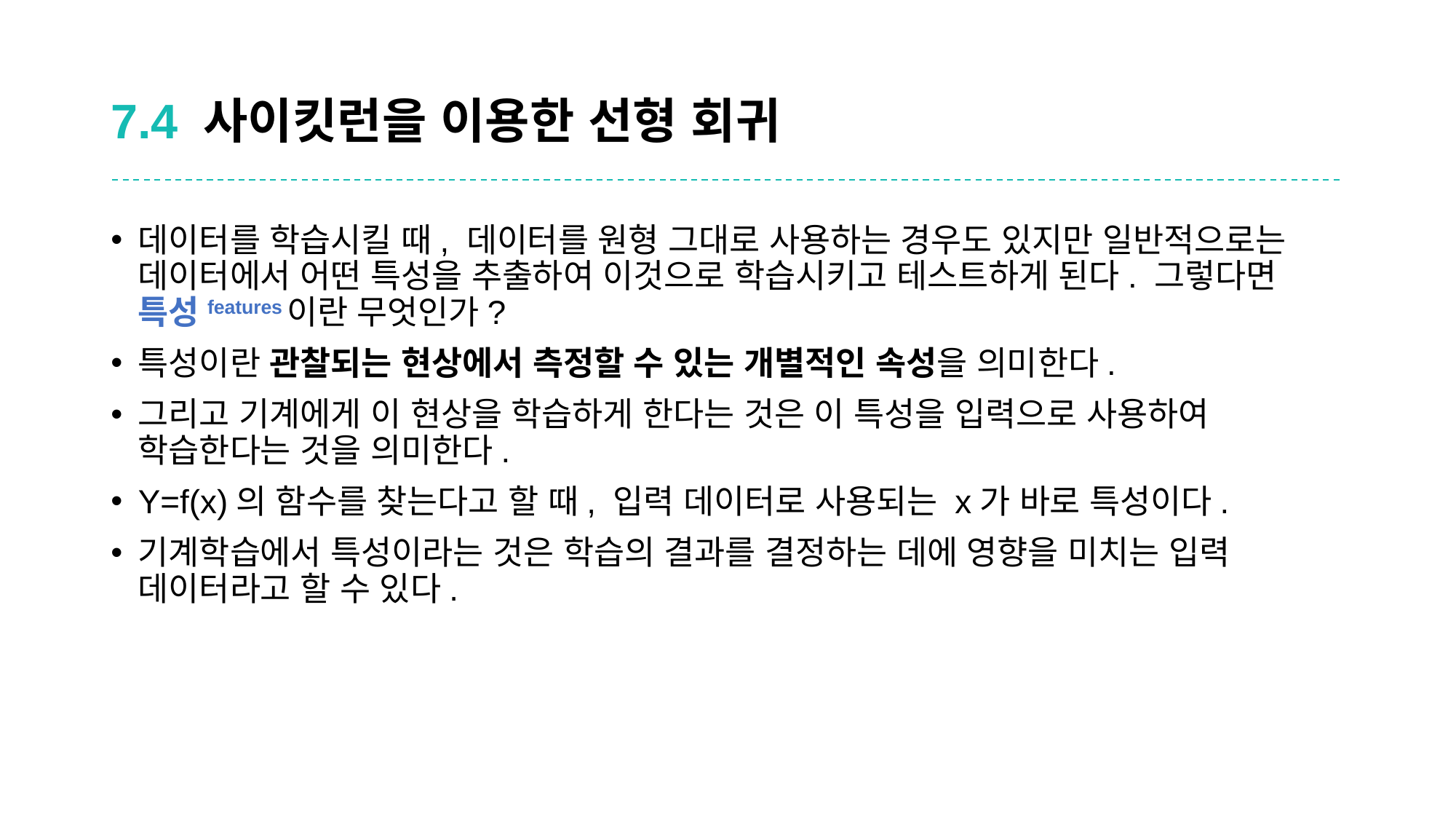

# 7.4 사이킷런을 이용한 선형 회귀
데이터를 학습시킬 때, 데이터를 원형 그대로 사용하는 경우도 있지만 일반적으로는 데이터에서 어떤 특성을 추출하여 이것으로 학습시키고 테스트하게 된다. 그렇다면 특성features이란 무엇인가?
특성이란 관찰되는 현상에서 측정할 수 있는 개별적인 속성을 의미한다.
그리고 기계에게 이 현상을 학습하게 한다는 것은 이 특성을 입력으로 사용하여 학습한다는 것을 의미한다.
Y=f(x)의 함수를 찾는다고 할 때, 입력 데이터로 사용되는 x가 바로 특성이다.
기계학습에서 특성이라는 것은 학습의 결과를 결정하는 데에 영향을 미치는 입력 데이터라고 할 수 있다.